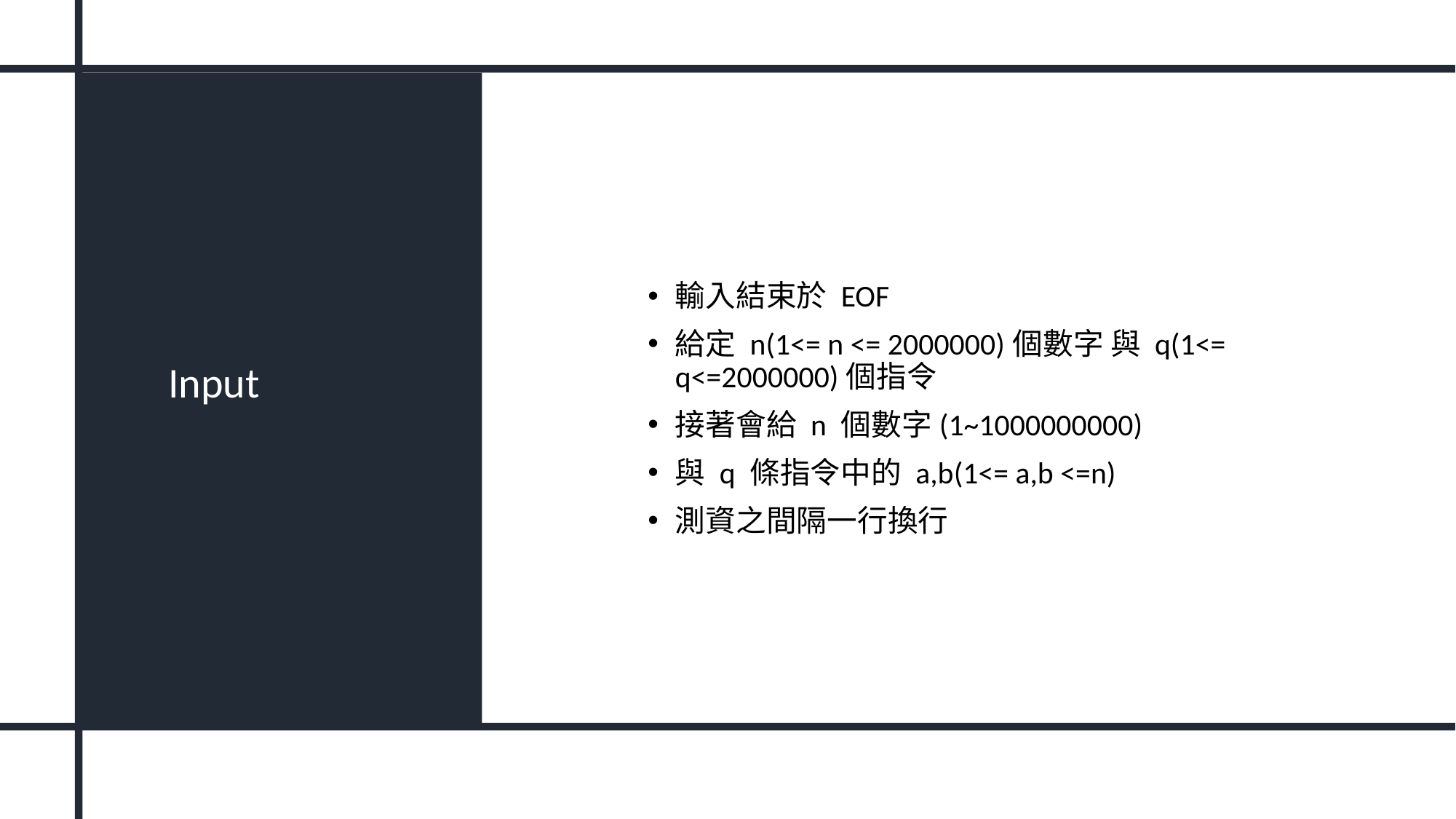

# Input
輸入結束於 EOF
給定 n(1<= n <= 2000000)個數字 與 q(1<= q<=2000000)個指令
接著會給 n 個數字(1~1000000000)
與 q 條指令中的 a,b(1<= a,b <=n)
測資之間隔一行換行